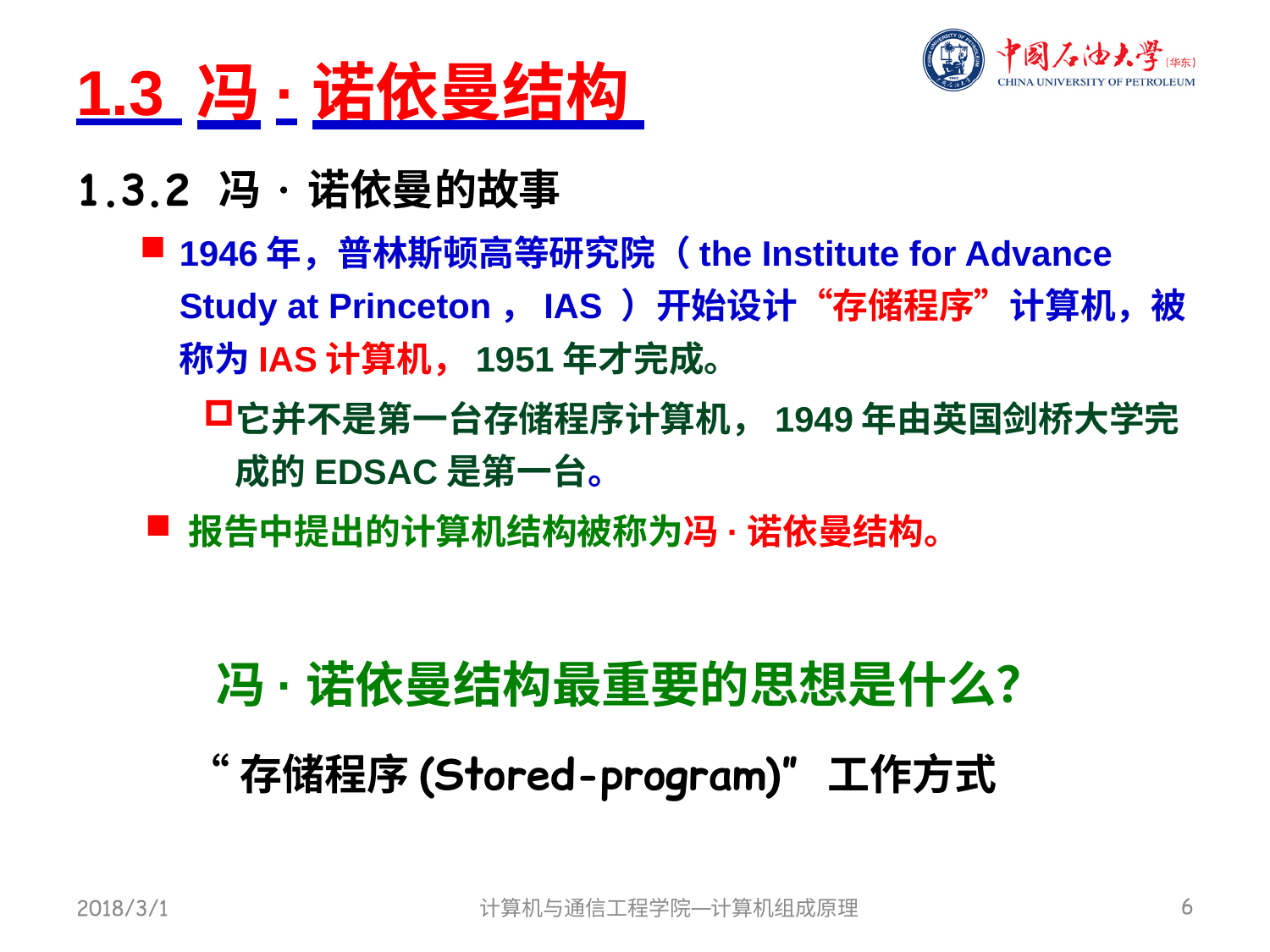

# 1.3 冯·诺依曼结构
1.3.2 冯·诺依曼的故事
1946年，普林斯顿高等研究院（the Institute for Advance Study at Princeton，IAS ）开始设计“存储程序”计算机，被称为IAS计算机，1951年才完成。
它并不是第一台存储程序计算机，1949年由英国剑桥大学完成的EDSAC是第一台。
 报告中提出的计算机结构被称为冯·诺依曼结构。

冯·诺依曼结构最重要的思想是什么？
“存储程序(Stored-program)” 工作方式
2018/3/1
计算机与通信工程学院—计算机组成原理
6